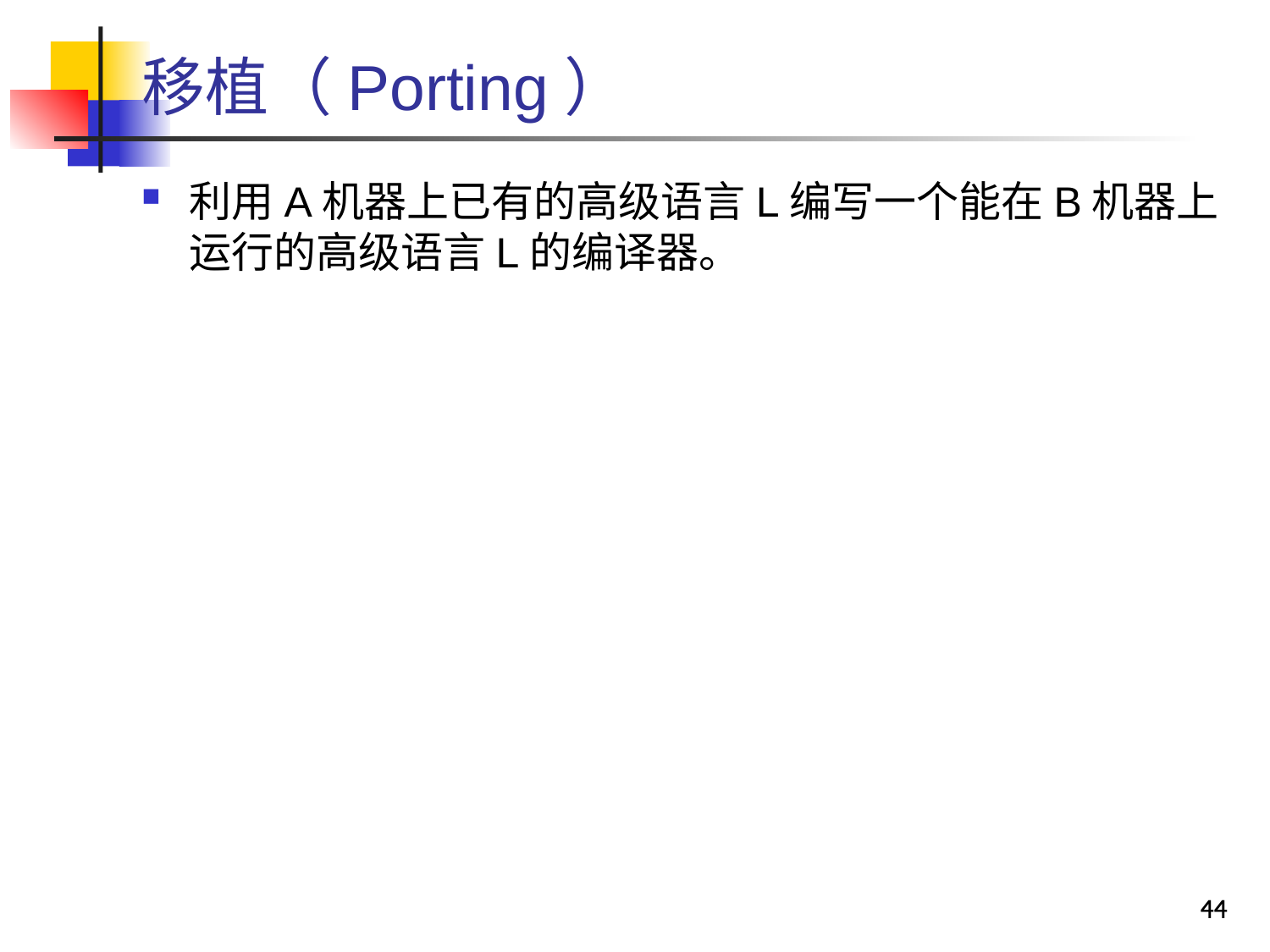

# 移植（Porting）
利用A机器上已有的高级语言L编写一个能在B机器上运行的高级语言L的编译器。
44